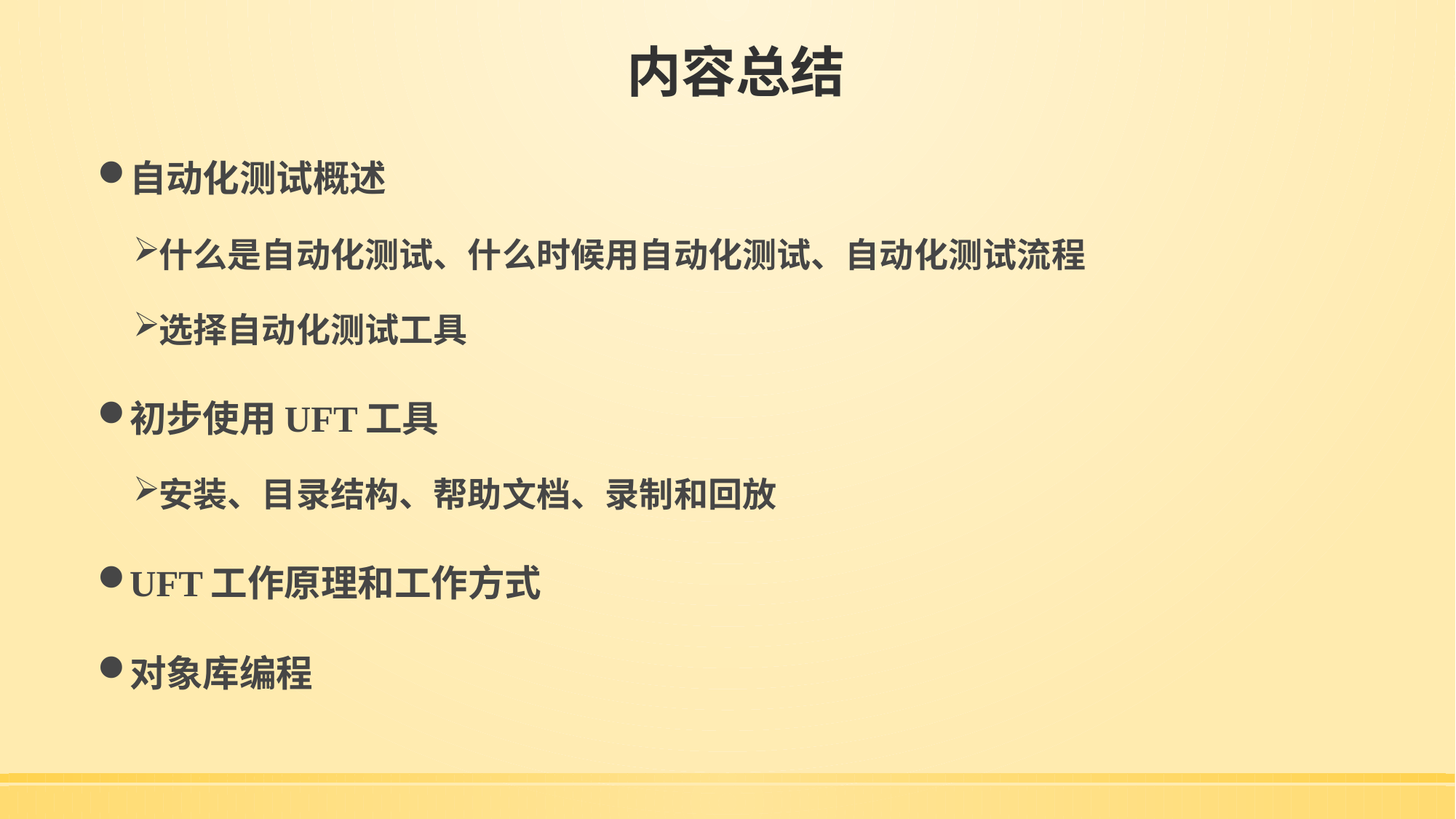

# 内容总结
自动化测试概述
什么是自动化测试、什么时候用自动化测试、自动化测试流程
选择自动化测试工具
初步使用UFT工具
安装、目录结构、帮助文档、录制和回放
UFT工作原理和工作方式
对象库编程